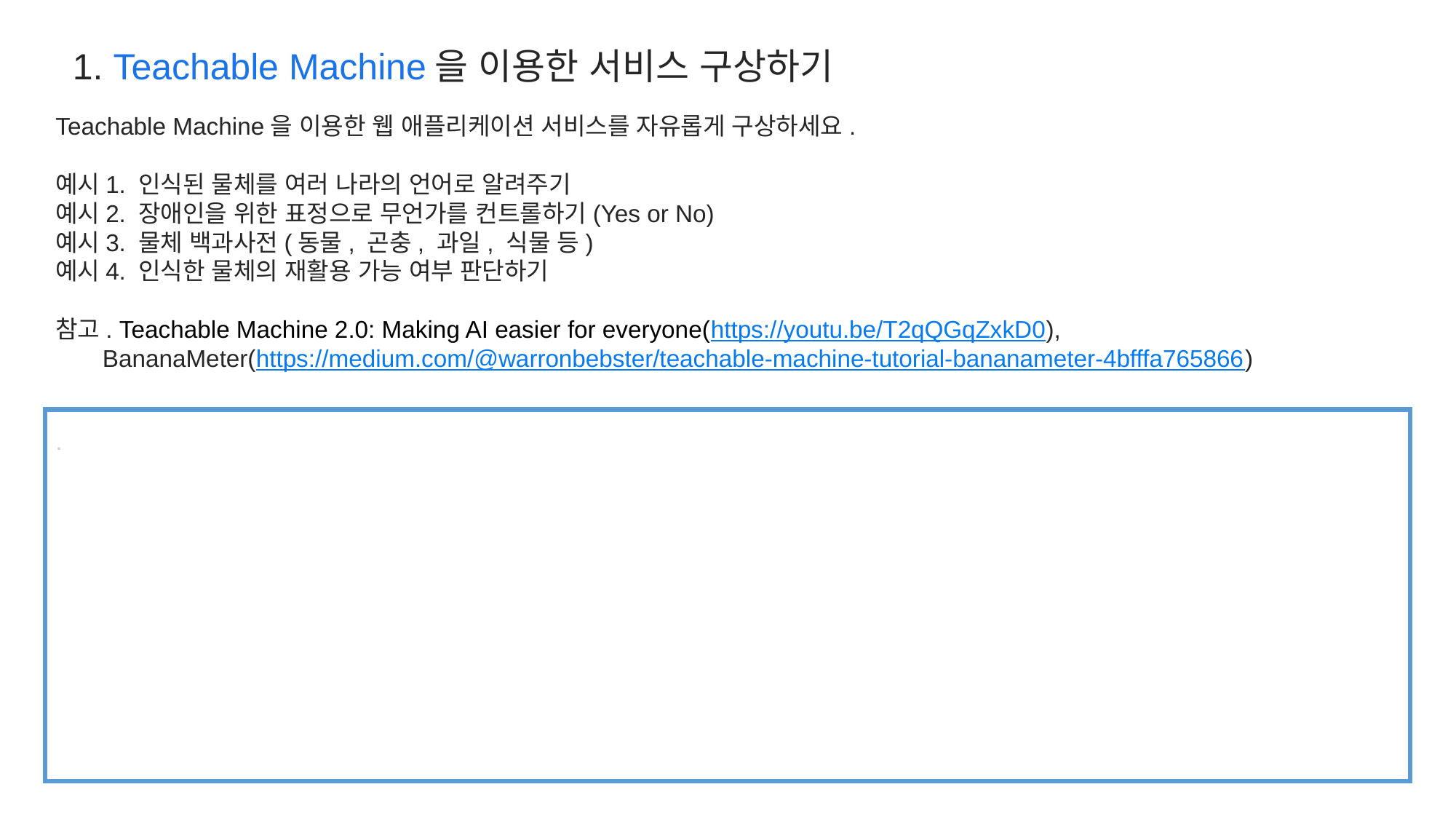

1. Teachable Machine을 이용한 서비스 구상하기
Teachable Machine을 이용한 웹 애플리케이션 서비스를 자유롭게 구상하세요.
예시1. 인식된 물체를 여러 나라의 언어로 알려주기
예시2. 장애인을 위한 표정으로 무언가를 컨트롤하기(Yes or No)
예시3. 물체 백과사전(동물, 곤충, 과일, 식물 등)
예시4. 인식한 물체의 재활용 가능 여부 판단하기

참고. Teachable Machine 2.0: Making AI easier for everyone(https://youtu.be/T2qQGqZxkD0),
       BananaMeter(https://medium.com/@warronbebster/teachable-machine-tutorial-bananameter-4bfffa765866)

.